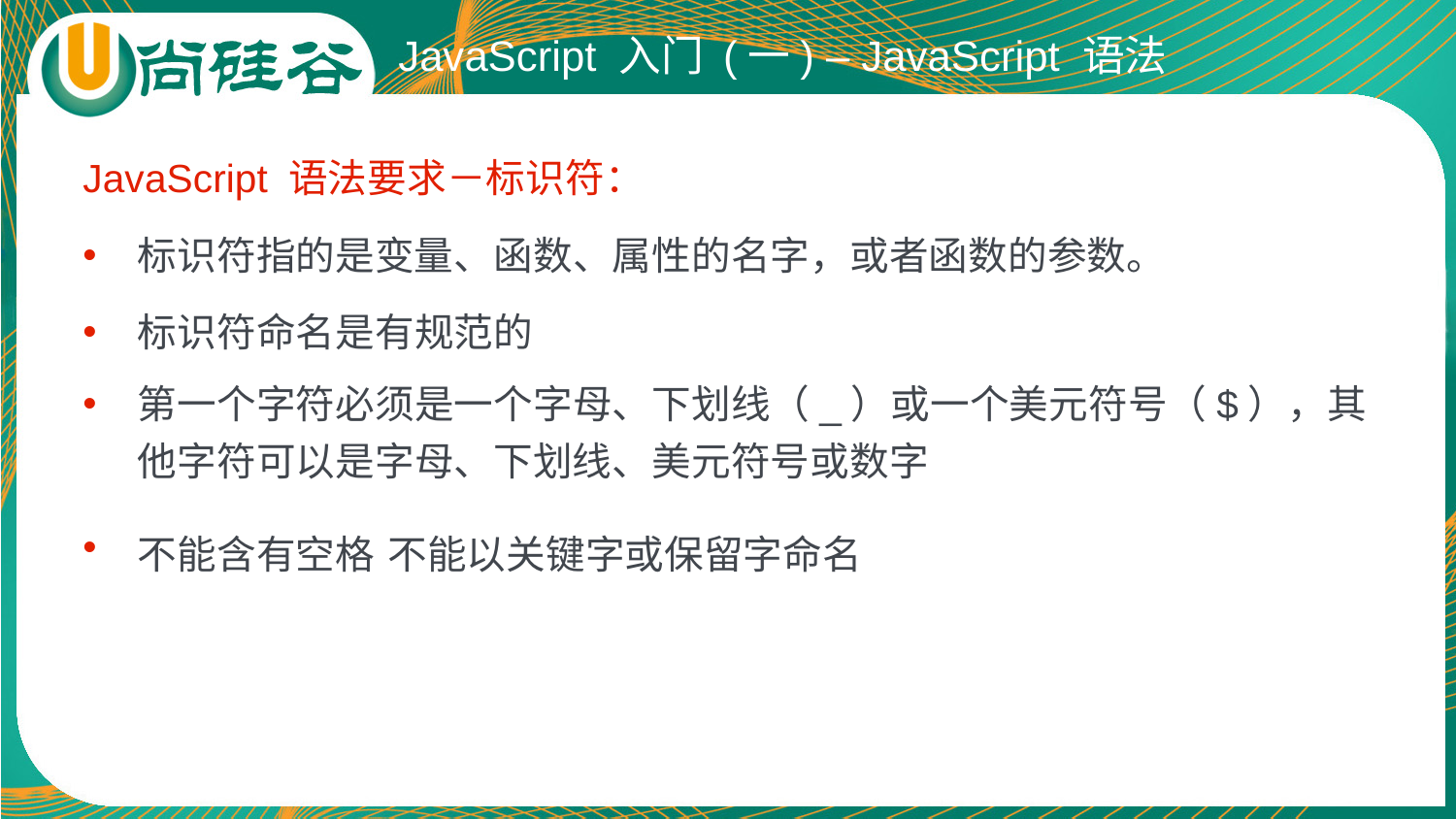

# JavaScript 入门 (一) – JavaScript 语法
JavaScript 语法要求－标识符：
标识符指的是变量、函数、属性的名字，或者函数的参数。
标识符命名是有规范的
第一个字符必须是一个字母、下划线（_）或一个美元符号（$），其他字符可以是字母、下划线、美元符号或数字
不能含有空格 不能以关键字或保留字命名